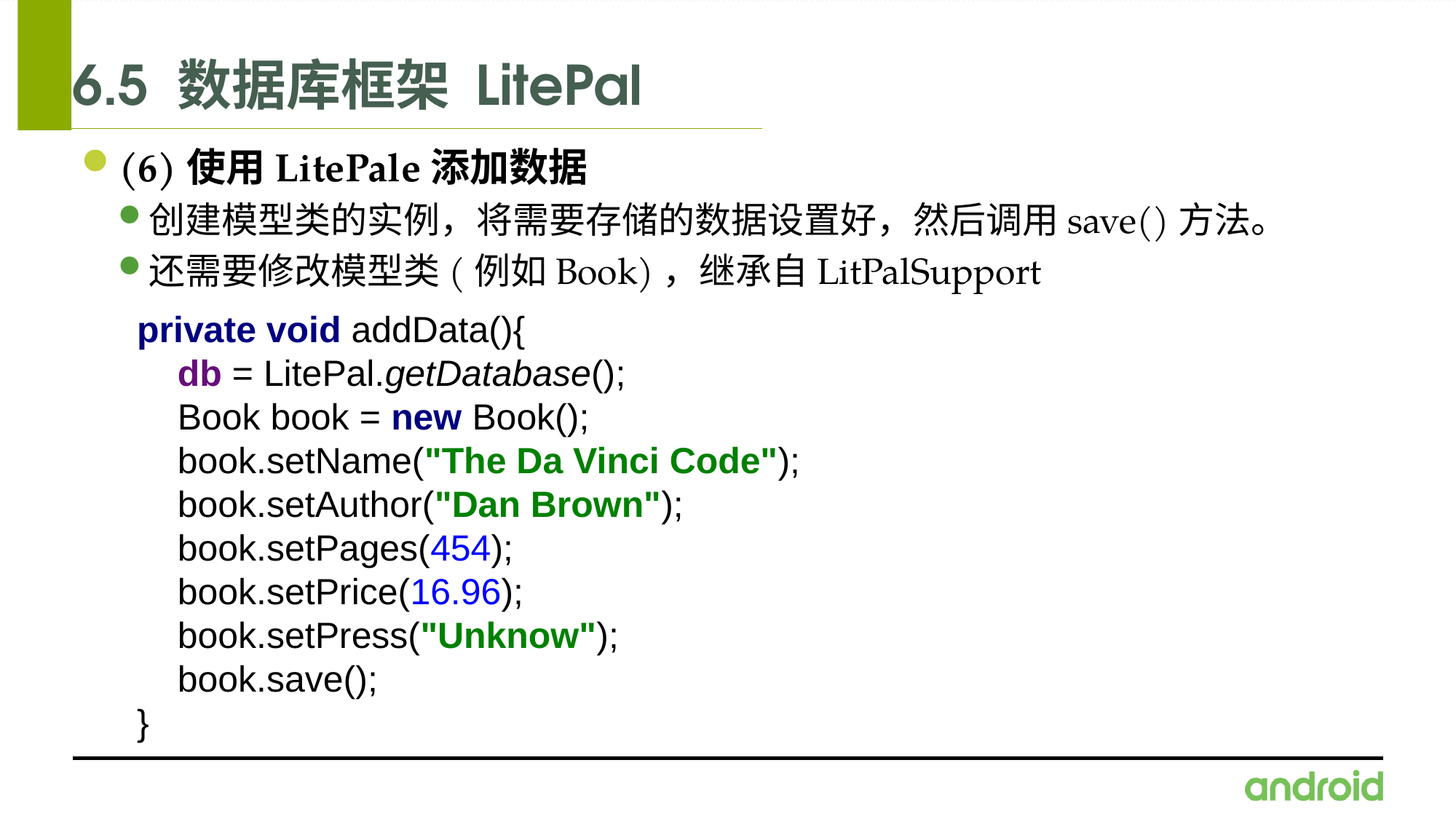

# 6.5 数据库框架 LitePal
(6)使用LitePale添加数据
创建模型类的实例，将需要存储的数据设置好，然后调用save()方法。
还需要修改模型类(例如Book)，继承自LitPalSupport

private void addData(){
    db = LitePal.getDatabase();
    Book book = new Book();
    book.setName("The Da Vinci Code");
    book.setAuthor("Dan Brown");
    book.setPages(454);
    book.setPrice(16.96);
    book.setPress("Unknow");
    book.save();
}